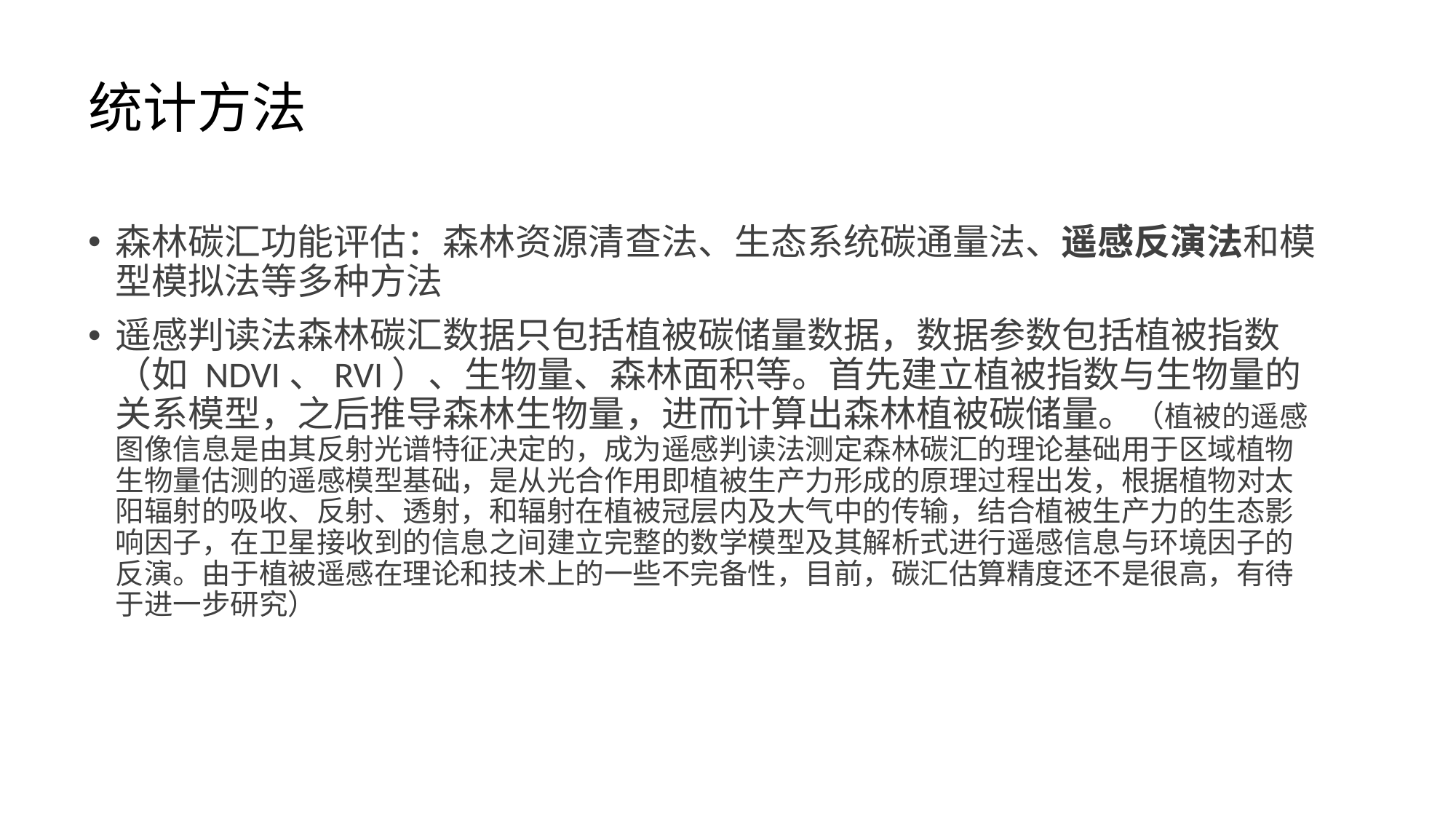

# 统计方法
森林碳汇功能评估：森林资源清查法、生态系统碳通量法、遥感反演法和模型模拟法等多种方法
遥感判读法森林碳汇数据只包括植被碳储量数据，数据参数包括植被指数（如 NDVI、RVI）、生物量、森林面积等。首先建立植被指数与生物量的关系模型，之后推导森林生物量，进而计算出森林植被碳储量。（植被的遥感图像信息是由其反射光谱特征决定的，成为遥感判读法测定森林碳汇的理论基础用于区域植物生物量估测的遥感模型基础，是从光合作用即植被生产力形成的原理过程出发，根据植物对太阳辐射的吸收、反射、透射，和辐射在植被冠层内及大气中的传输，结合植被生产力的生态影响因子，在卫星接收到的信息之间建立完整的数学模型及其解析式进行遥感信息与环境因子的反演。由于植被遥感在理论和技术上的一些不完备性，目前，碳汇估算精度还不是很高，有待于进一步研究）